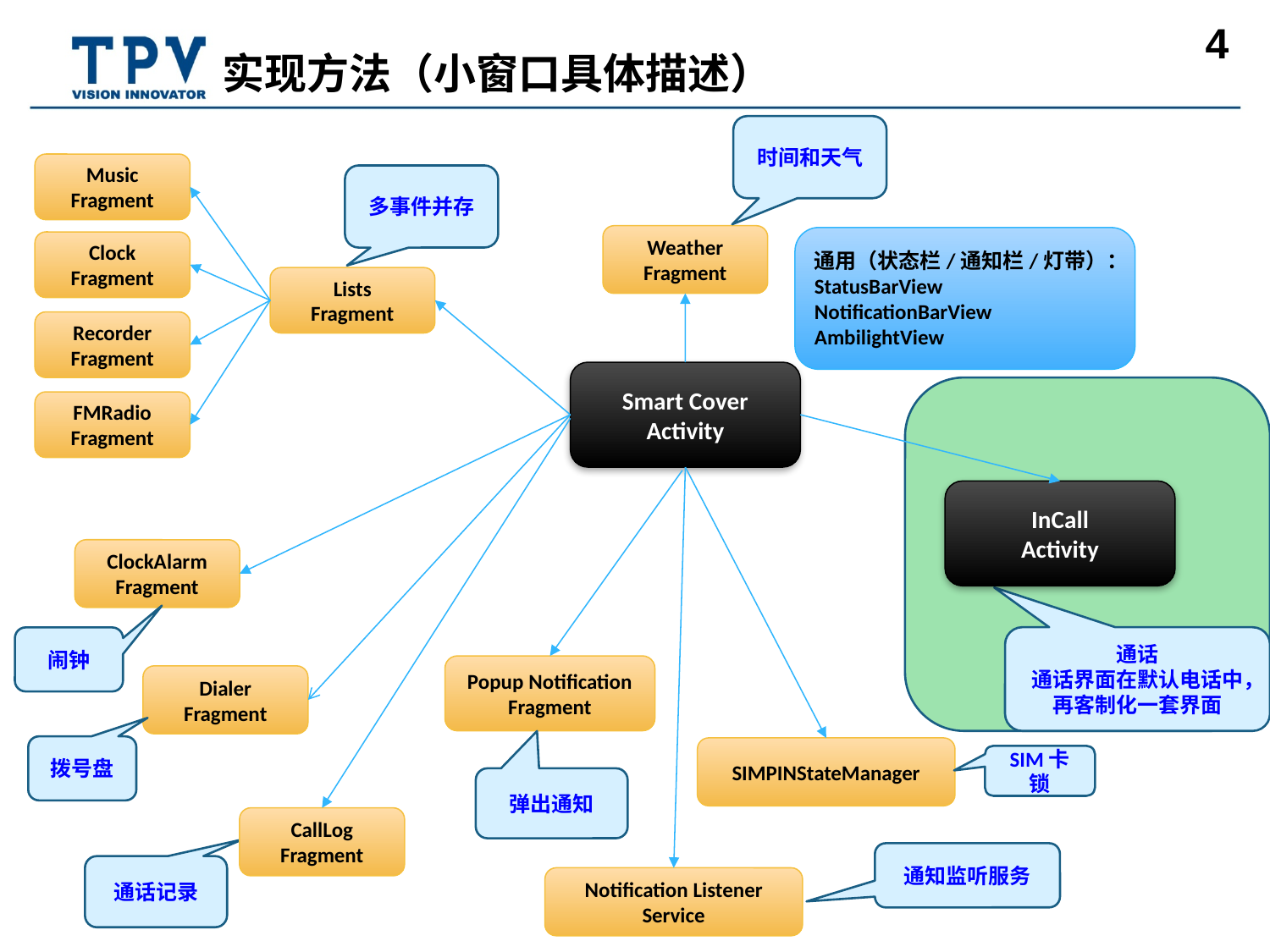

# 实现方法（小窗口具体描述）
时间和天气
Music
Fragment
多事件并存
Weather
Fragment
通用（状态栏/通知栏/灯带）：
StatusBarView
NotificationBarView
AmbilightView
Clock
Fragment
Lists
Fragment
Recorder
Fragment
Smart Cover
Activity

FMRadio
Fragment
InCall
Activity
ClockAlarm
Fragment
通话
通话界面在默认电话中，再客制化一套界面
闹钟
Popup Notification
Fragment
Dialer
Fragment
拨号盘
SIMPINStateManager
SIM卡锁
弹出通知
CallLog
Fragment
通知监听服务
通话记录
Notification Listener Service